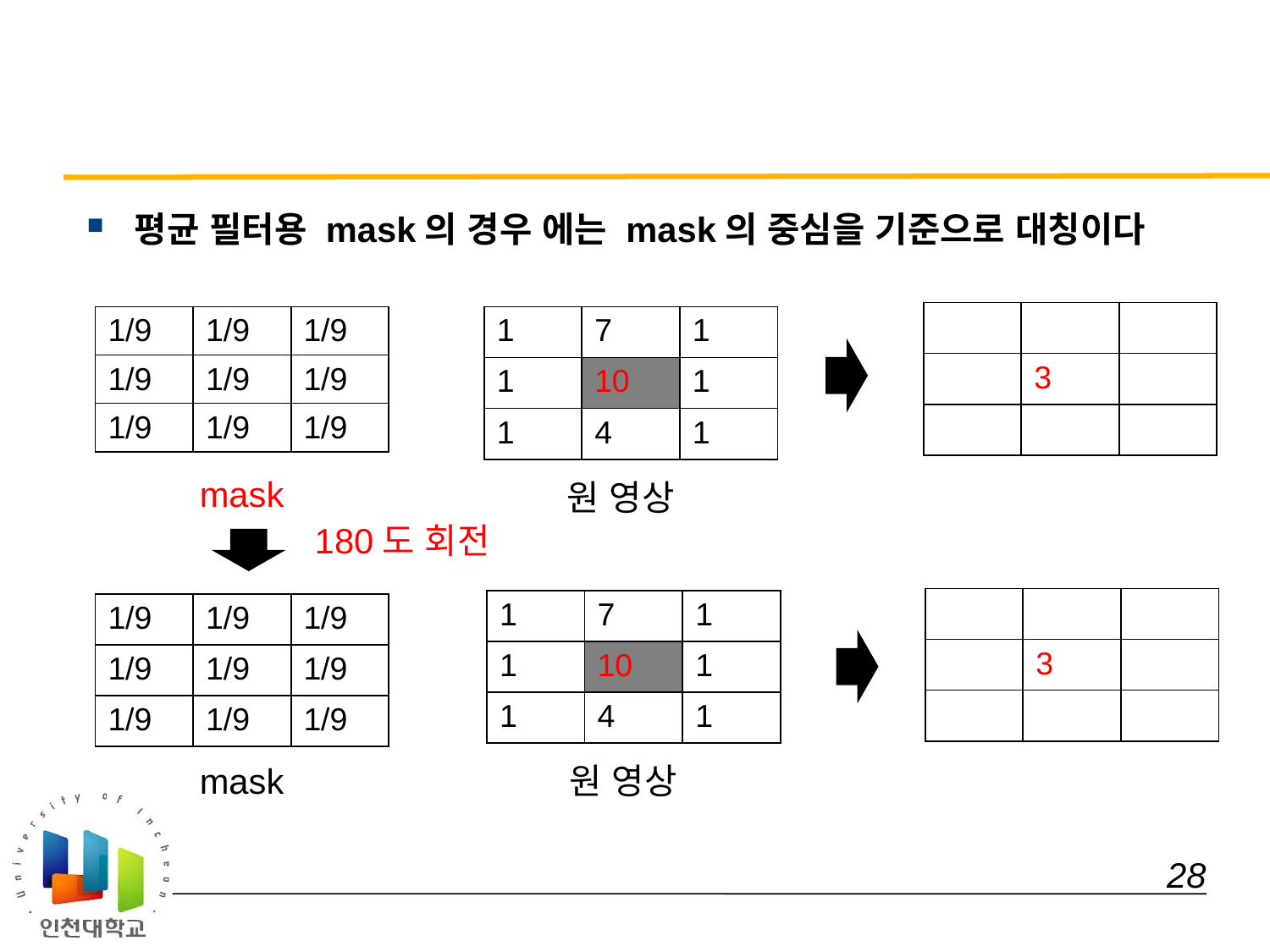

#
평균 필터용 mask의 경우 에는 mask의 중심을 기준으로 대칭이다
|  |  |  |
| --- | --- | --- |
|  | 3 |  |
|  |  |  |
| 1/9 | 1/9 | 1/9 |
| --- | --- | --- |
| 1/9 | 1/9 | 1/9 |
| 1/9 | 1/9 | 1/9 |
| 1 | 7 | 1 |
| --- | --- | --- |
| 1 | 10 | 1 |
| 1 | 4 | 1 |

mask
원 영상
180도 회전

|  |  |  |
| --- | --- | --- |
|  | 3 |  |
|  |  |  |
| 1 | 7 | 1 |
| --- | --- | --- |
| 1 | 10 | 1 |
| 1 | 4 | 1 |
| 1/9 | 1/9 | 1/9 |
| --- | --- | --- |
| 1/9 | 1/9 | 1/9 |
| 1/9 | 1/9 | 1/9 |

mask
원 영상
 28